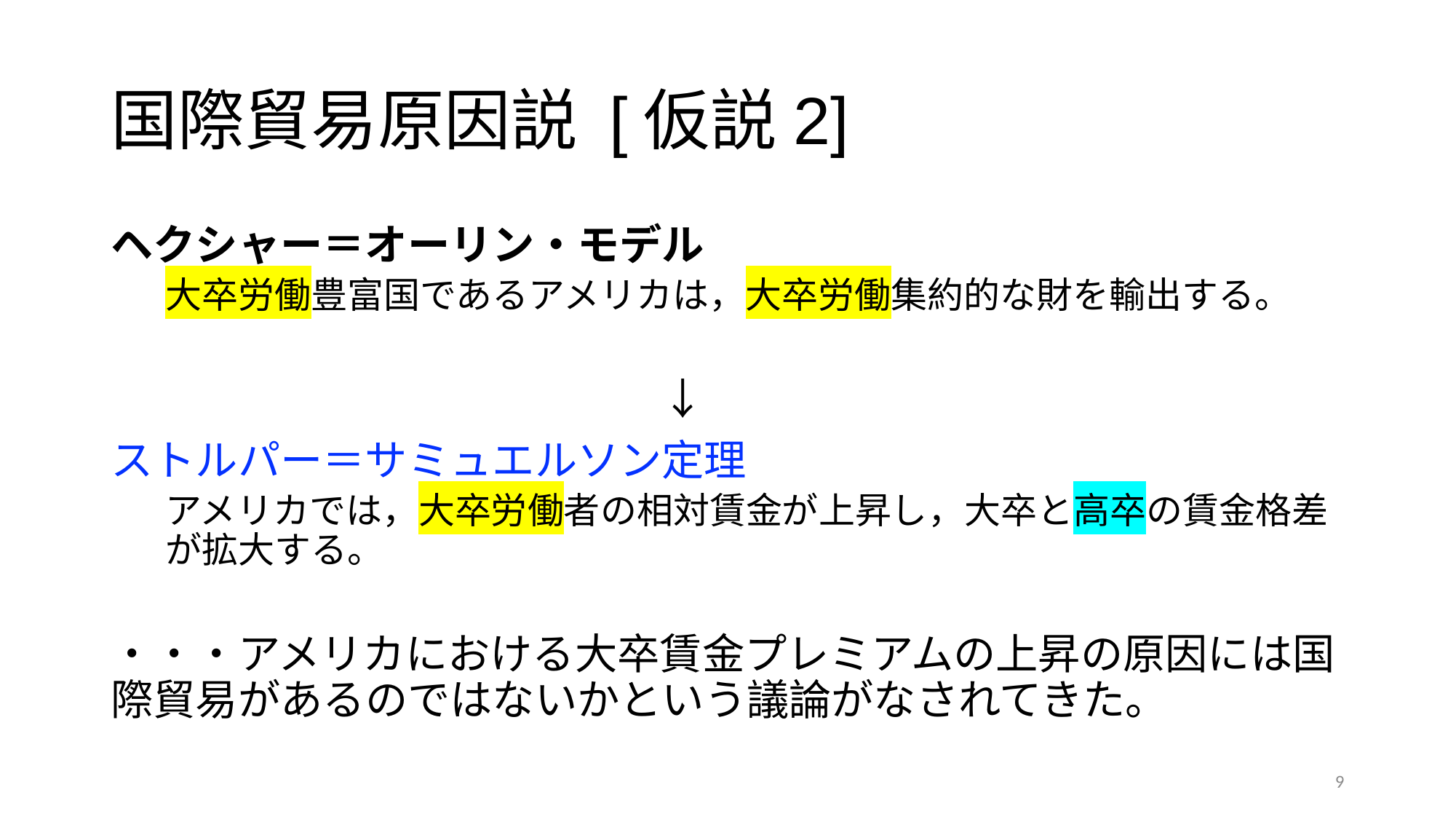

# 国際貿易原因説 [仮説2]
ヘクシャー＝オーリン・モデル
大卒労働豊富国であるアメリカは，大卒労働集約的な財を輸出する。

　　　　　　　　　　　　　↓
ストルパー＝サミュエルソン定理
アメリカでは，大卒労働者の相対賃金が上昇し，大卒と高卒の賃金格差が拡大する。

・・・アメリカにおける大卒賃金プレミアムの上昇の原因には国際貿易があるのではないかという議論がなされてきた。
9